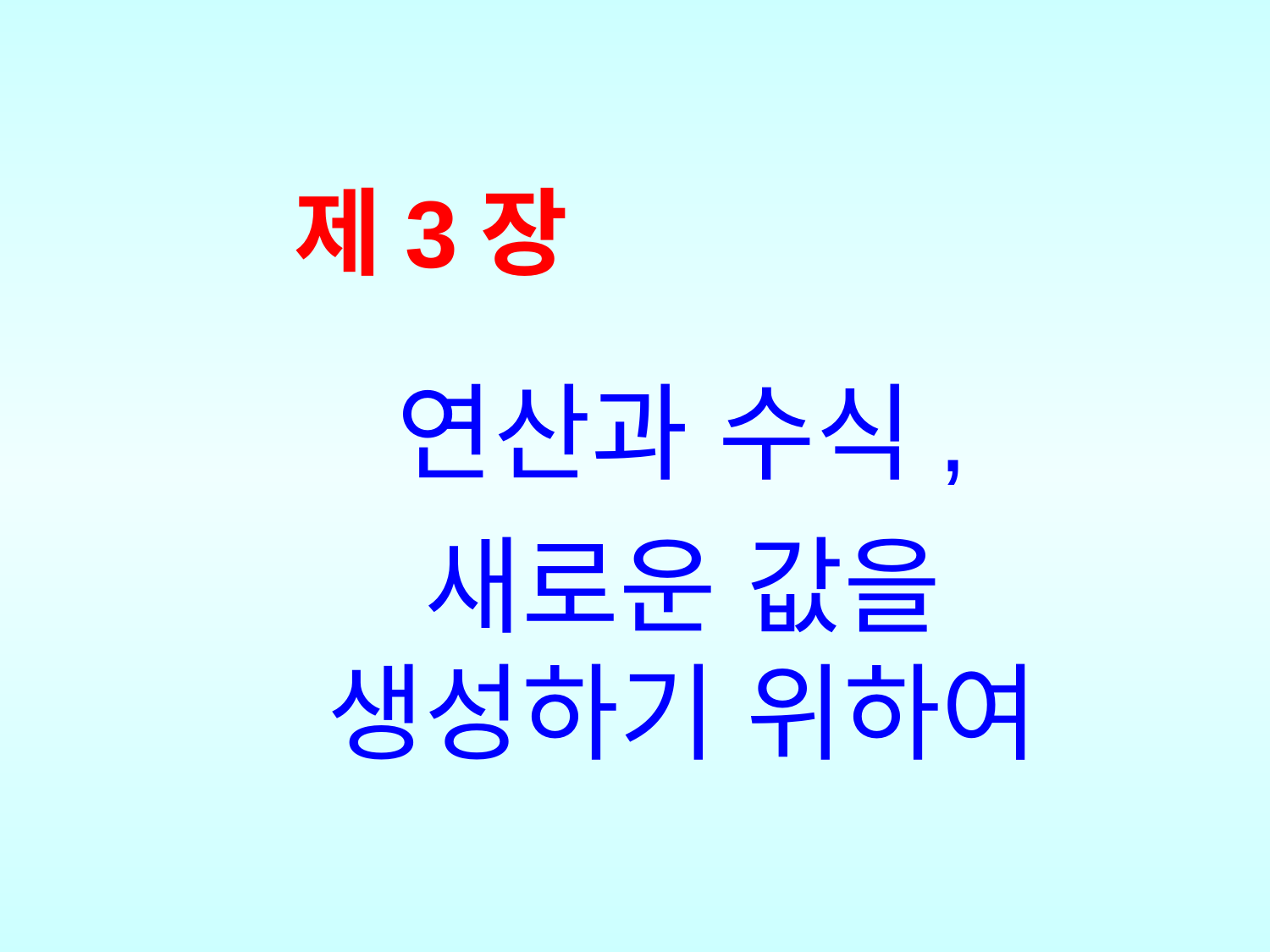

제3장
연산과 수식,
새로운 값을 생성하기 위하여